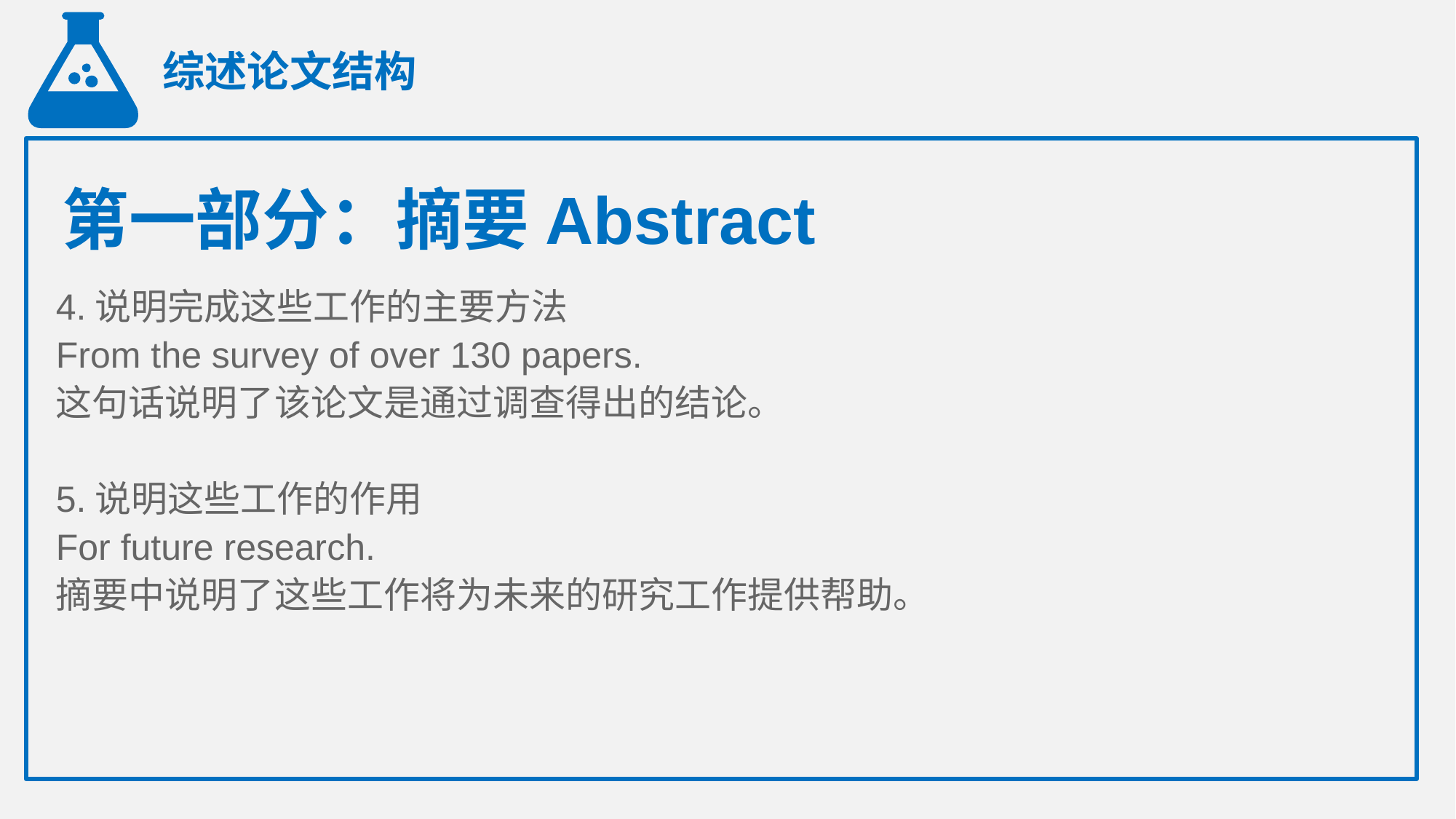

综述论文结构

第一部分：摘要Abstract
4.说明完成这些工作的主要方法
From the survey of over 130 papers.
这句话说明了该论文是通过调查得出的结论。

5.说明这些工作的作用
For future research.
摘要中说明了这些工作将为未来的研究工作提供帮助。